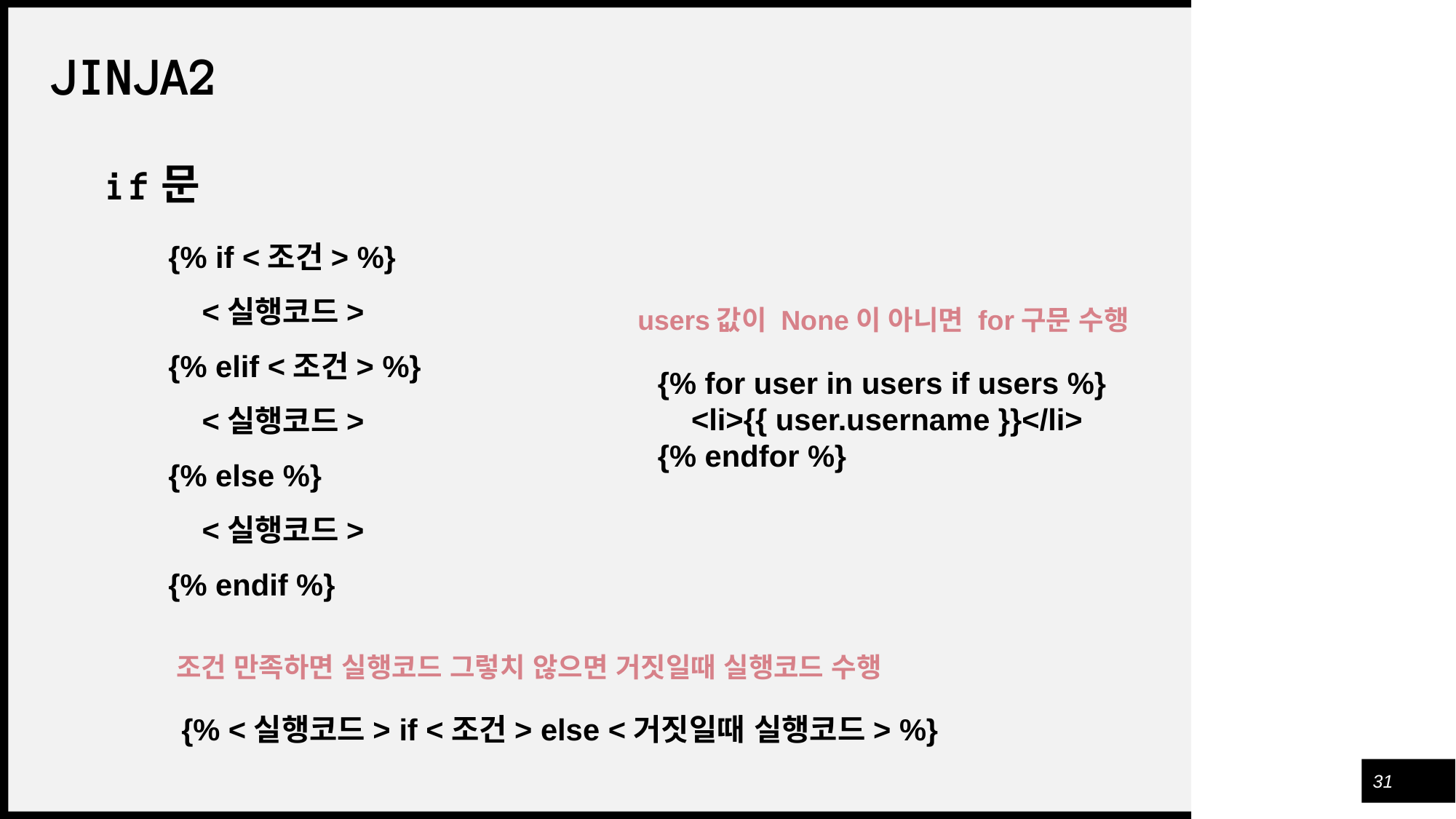

# Jinja2
if문
{% if <조건> %}
    <실행코드>
{% elif <조건> %}
    <실행코드>
{% else %}
    <실행코드>
{% endif %}
users값이 None이 아니면 for구문 수행
{% for user in users if users %}
    <li>{{ user.username }}</li>
{% endfor %}
조건 만족하면 실행코드 그렇치 않으면 거짓일때 실행코드 수행
{% <실행코드> if <조건> else <거짓일때 실행코드> %}
31